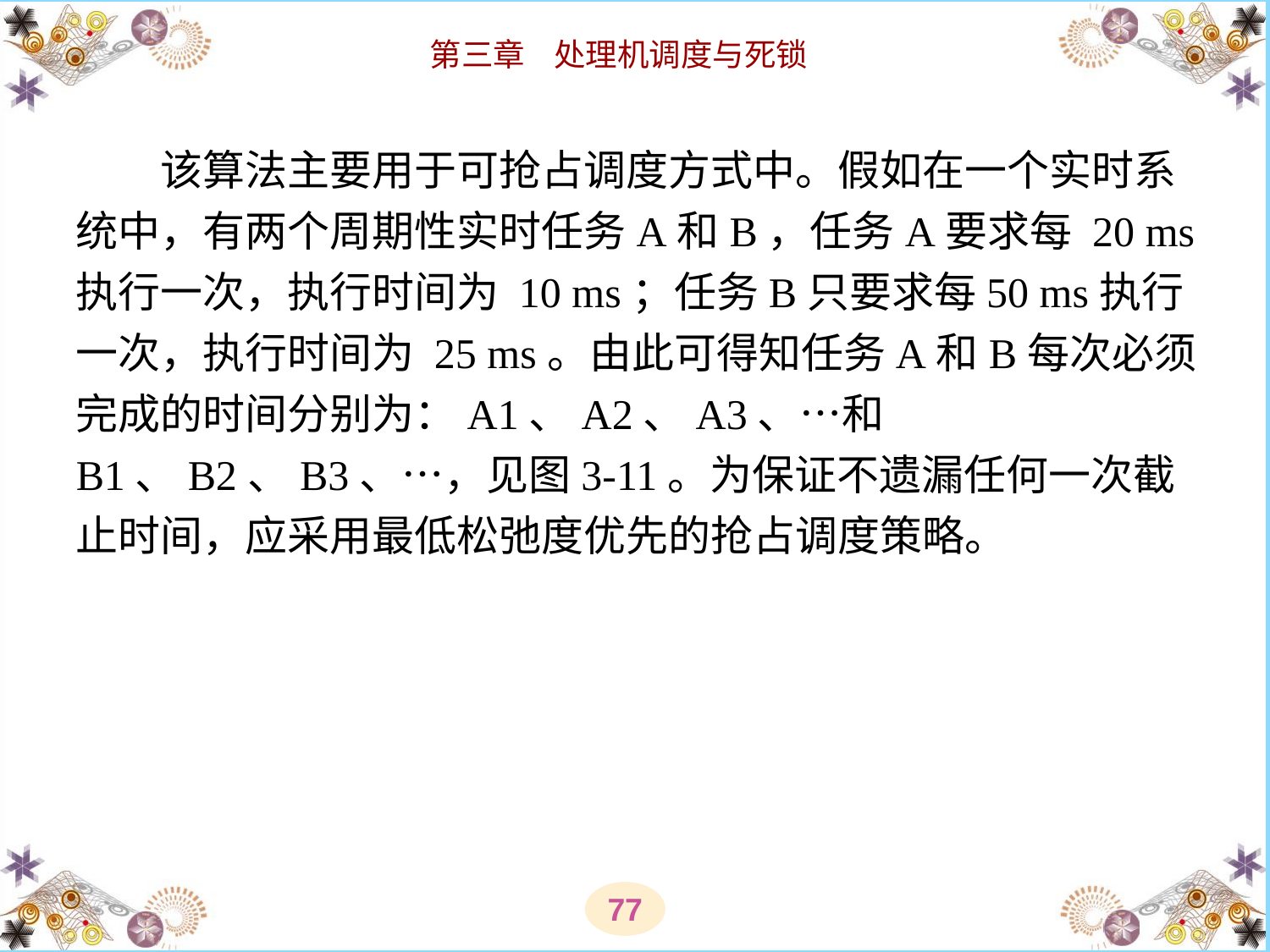

该算法主要用于可抢占调度方式中。假如在一个实时系统中，有两个周期性实时任务A和B，任务A要求每 20 ms执行一次，执行时间为 10 ms；任务B只要求每50 ms执行一次，执行时间为 25 ms。由此可得知任务A和B每次必须完成的时间分别为：A1、A2、A3、…和B1、B2、B3、…，见图3-11。为保证不遗漏任何一次截止时间，应采用最低松弛度优先的抢占调度策略。